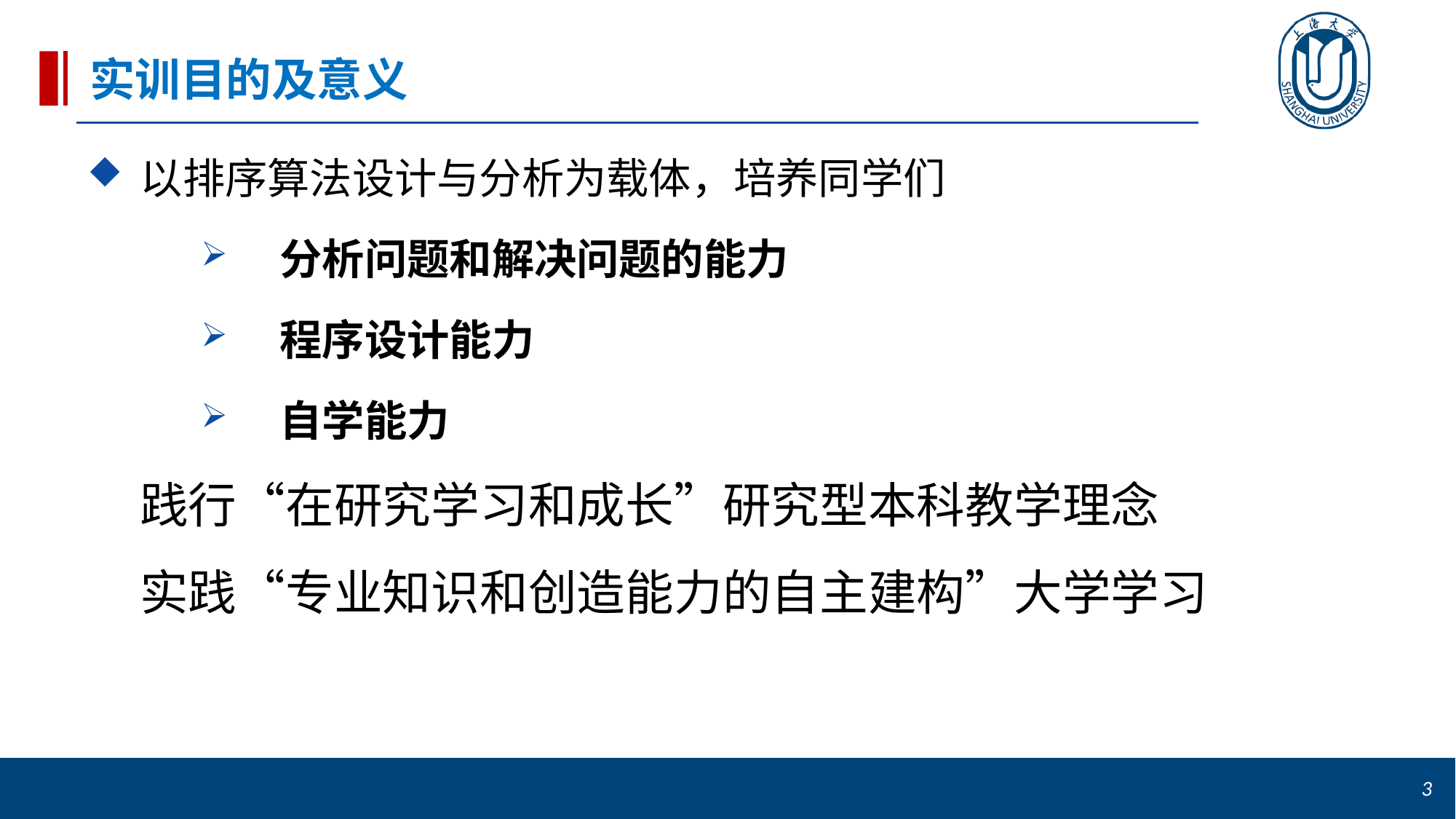

# 实训目的及意义
以排序算法设计与分析为载体，培养同学们
分析问题和解决问题的能力
程序设计能力
自学能力
践行“在研究学习和成长”研究型本科教学理念
实践“专业知识和创造能力的自主建构”大学学习
3